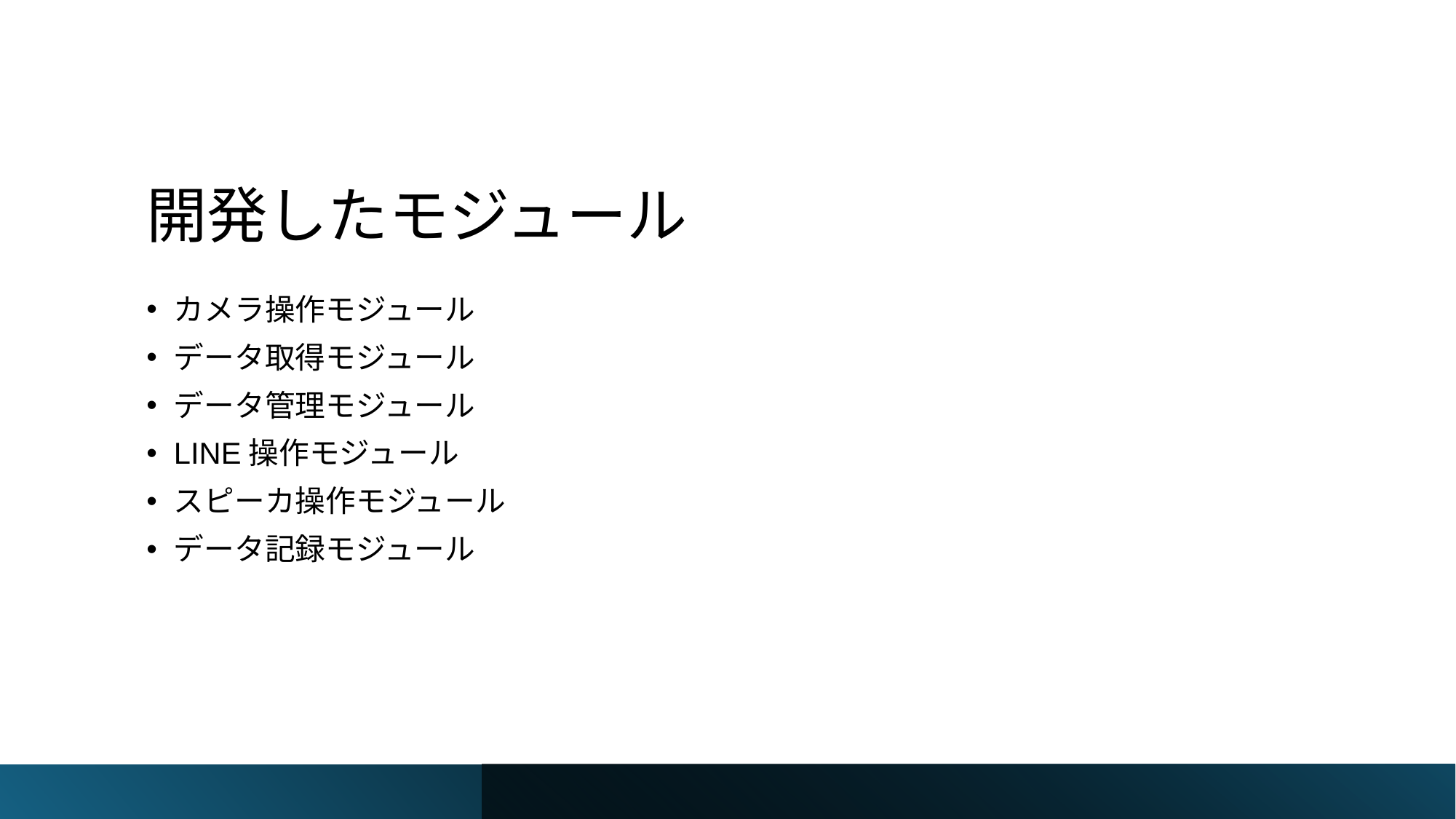

# 開発したモジュール
カメラ操作モジュール
データ取得モジュール
データ管理モジュール
LINE操作モジュール
スピーカ操作モジュール
データ記録モジュール